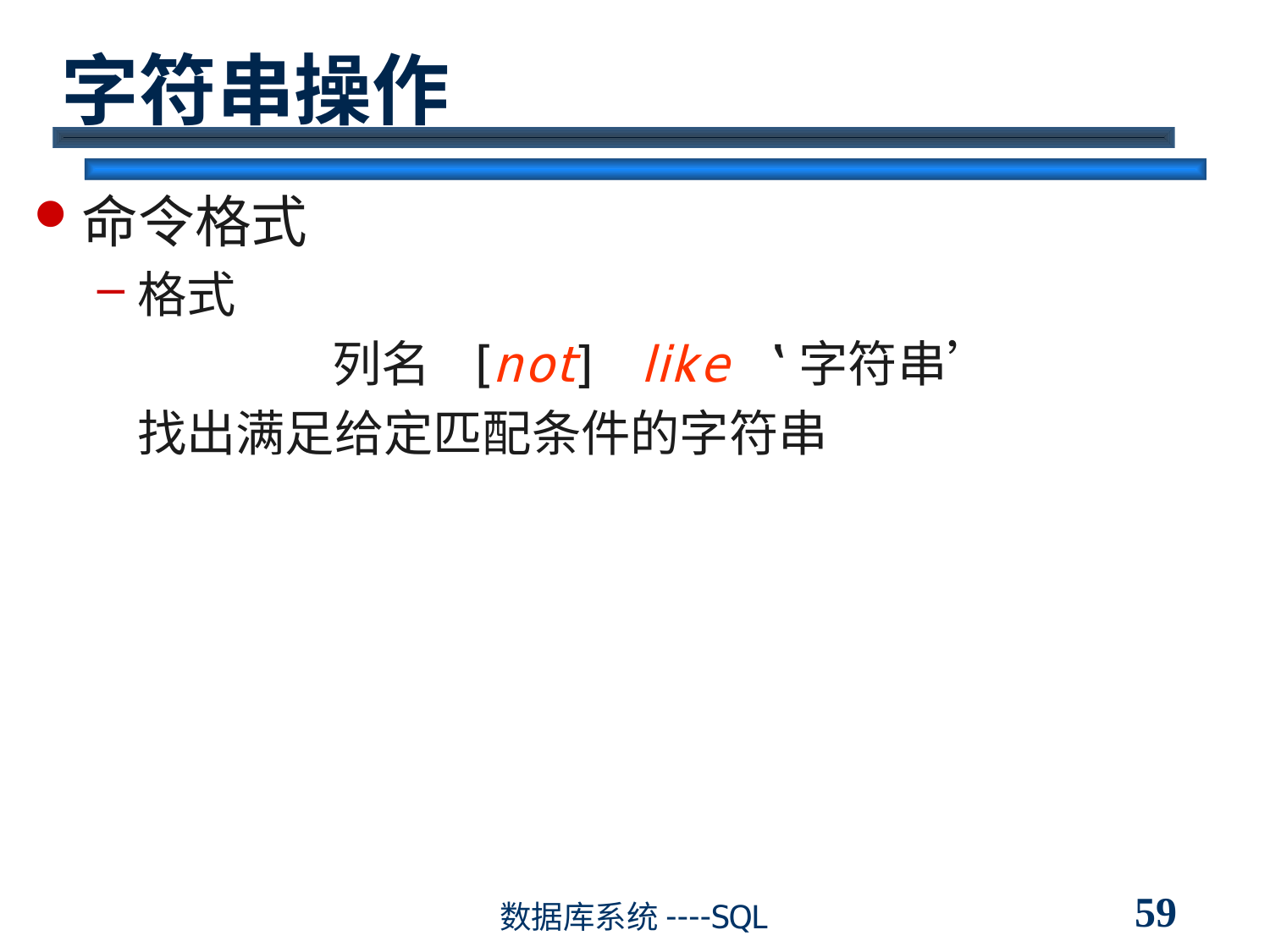

# 字符串操作
命令格式
格式
列名   [not]   like   ‘字符串’
	找出满足给定匹配条件的字符串
59
数据库系统----SQL